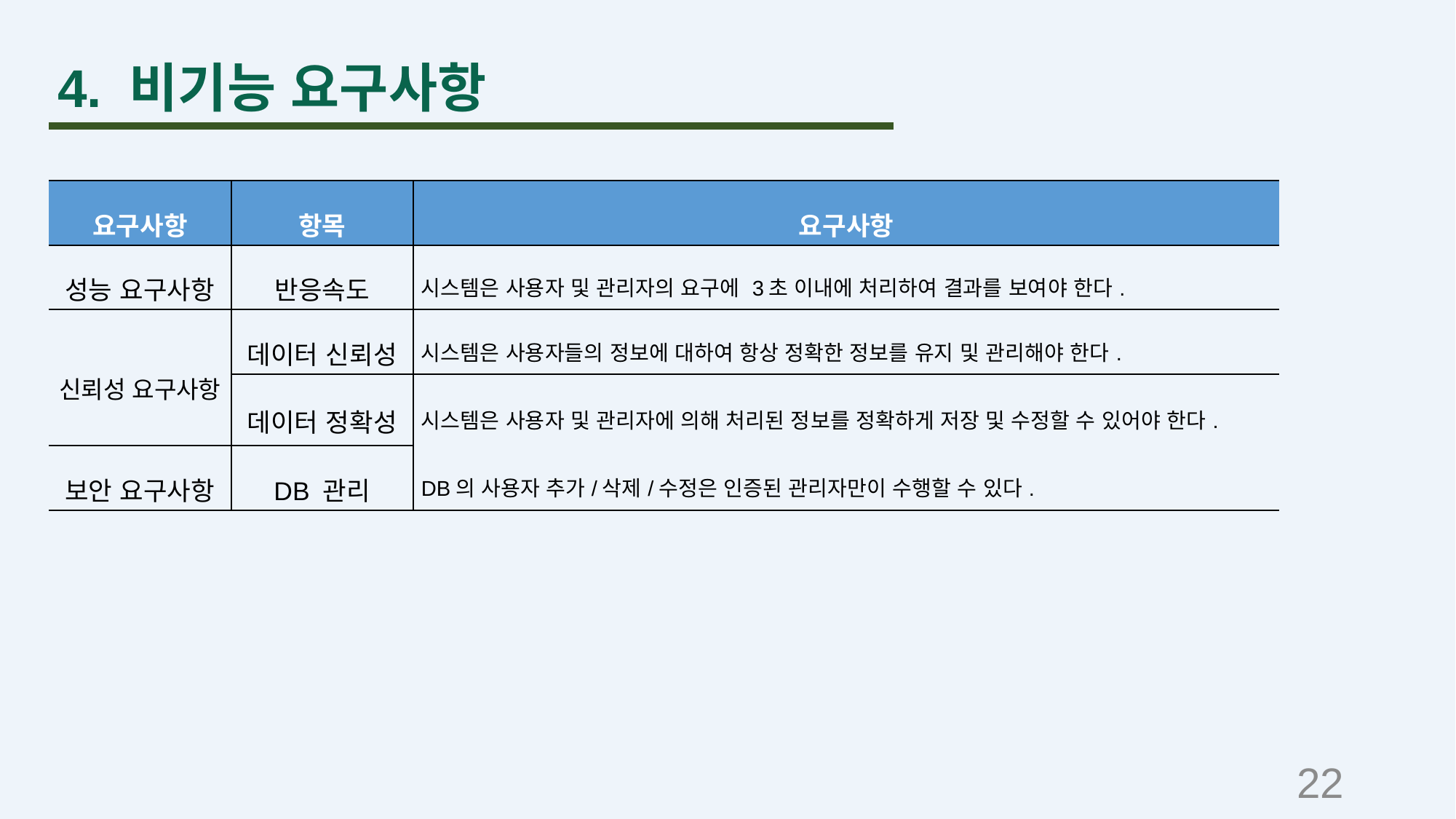

4. 비기능 요구사항

| 요구사항 | 항목 | 요구사항 |
| --- | --- | --- |
| 성능 요구사항 | 반응속도 | 시스템은 사용자 및 관리자의 요구에 3초 이내에 처리하여 결과를 보여야 한다. |
| 신뢰성 요구사항 | 데이터 신뢰성 | 시스템은 사용자들의 정보에 대하여 항상 정확한 정보를 유지 및 관리해야 한다. |
|  | 데이터 정확성 | 시스템은 사용자 및 관리자에 의해 처리된 정보를 정확하게 저장 및 수정할 수 있어야 한다. |
| 보안 요구사항 | DB 관리 | DB의 사용자 추가/삭제/수정은 인증된 관리자만이 수행할 수 있다. |

22